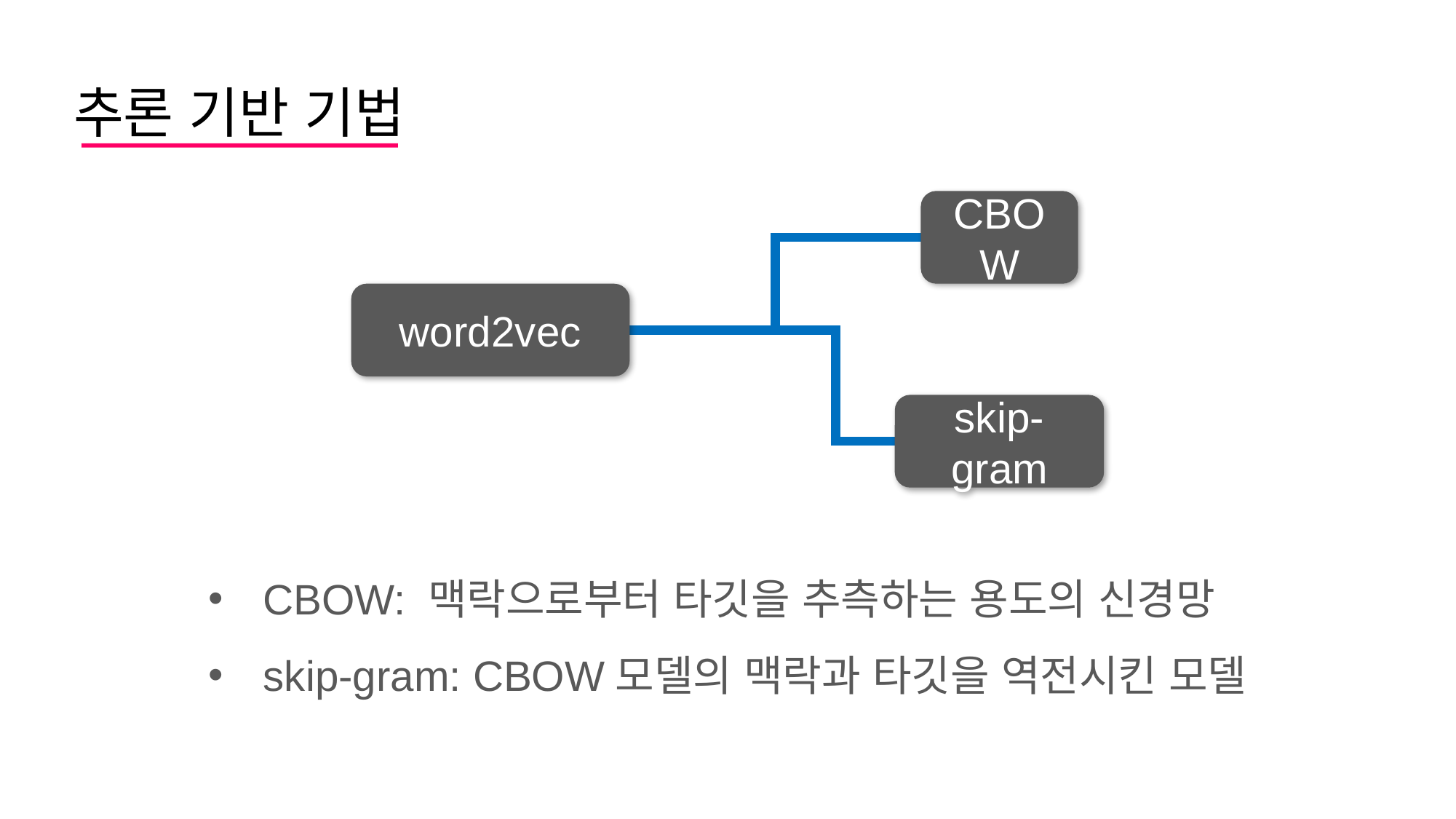

추론 기반 기법

CBOW
word2vec
skip-gram
CBOW: 맥락으로부터 타깃을 추측하는 용도의 신경망
skip-gram: CBOW모델의 맥락과 타깃을 역전시킨 모델